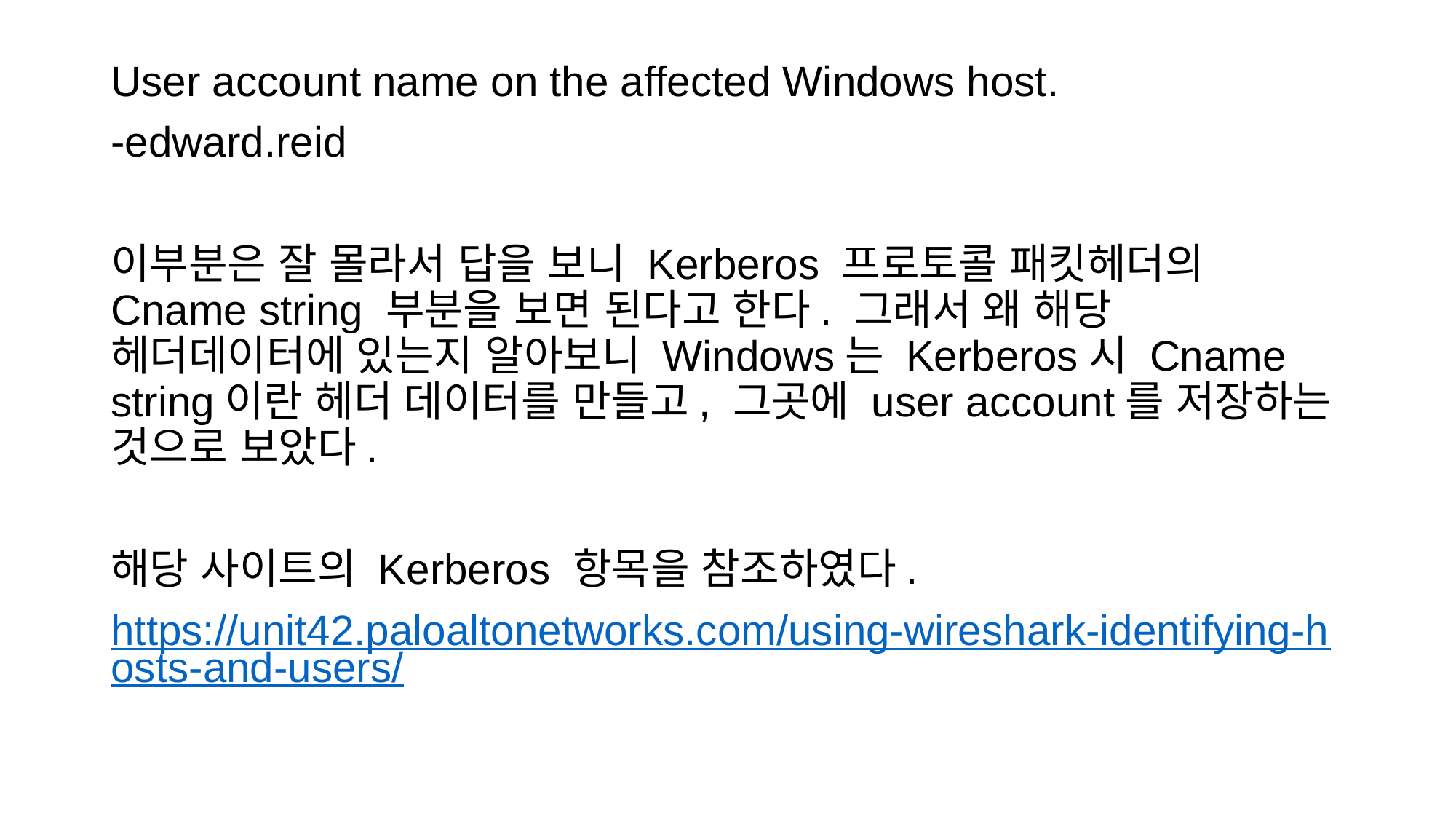

User account name on the affected Windows host.
-edward.reid

이부분은 잘 몰라서 답을 보니 Kerberos 프로토콜 패킷헤더의 Cname string 부분을 보면 된다고 한다. 그래서 왜 해당 헤더데이터에 있는지 알아보니 Windows는 Kerberos시 Cname string이란 헤더 데이터를 만들고, 그곳에 user account를 저장하는 것으로 보았다.

해당 사이트의 Kerberos 항목을 참조하였다.
https://unit42.paloaltonetworks.com/using-wireshark-identifying-hosts-and-users/